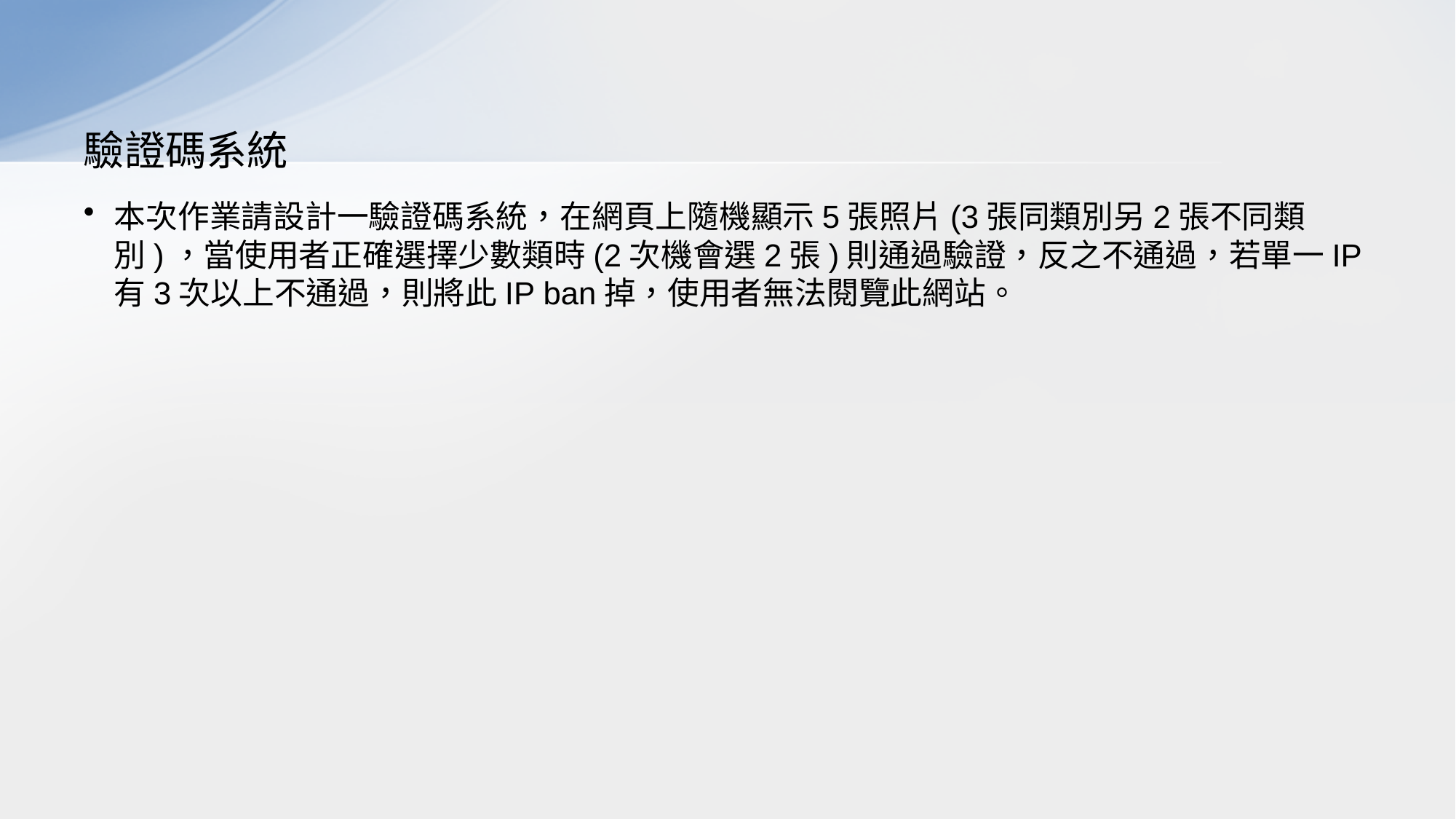

# 驗證碼系統
本次作業請設計一驗證碼系統，在網頁上隨機顯示5張照片(3張同類別另2張不同類別)，當使用者正確選擇少數類時(2次機會選2張)則通過驗證，反之不通過，若單一IP有3次以上不通過，則將此IP ban掉，使用者無法閱覽此網站。